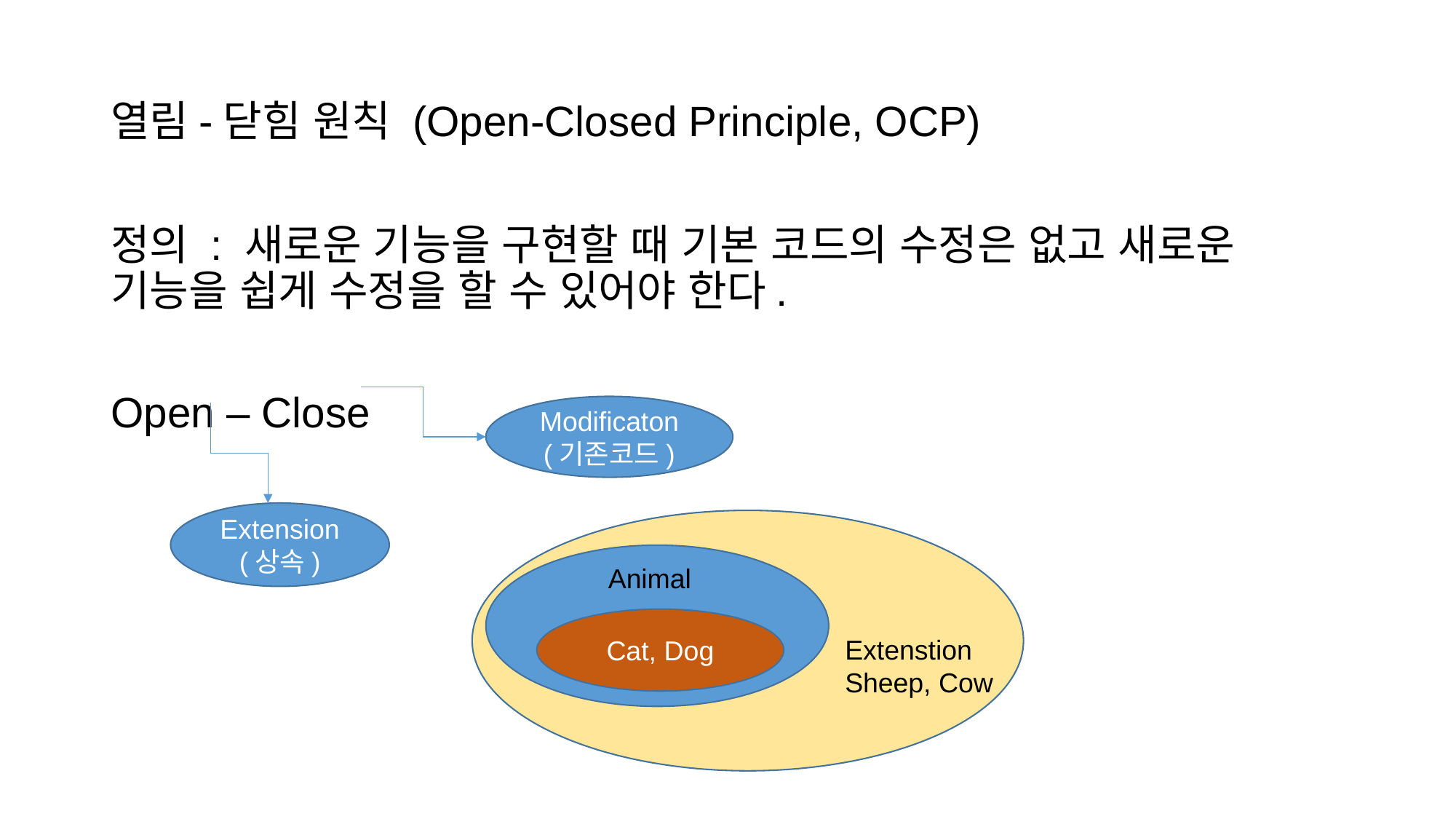

# 열림-닫힘 원칙 (Open-Closed Principle, OCP)
정의 : 새로운 기능을 구현할 때 기본 코드의 수정은 없고 새로운 기능을 쉽게 수정을 할 수 있어야 한다.

Open – Close
Modificaton
(기존코드)
Extension
(상속)

Animal
Animal
Cat, Dog
Extenstion
Sheep, Cow